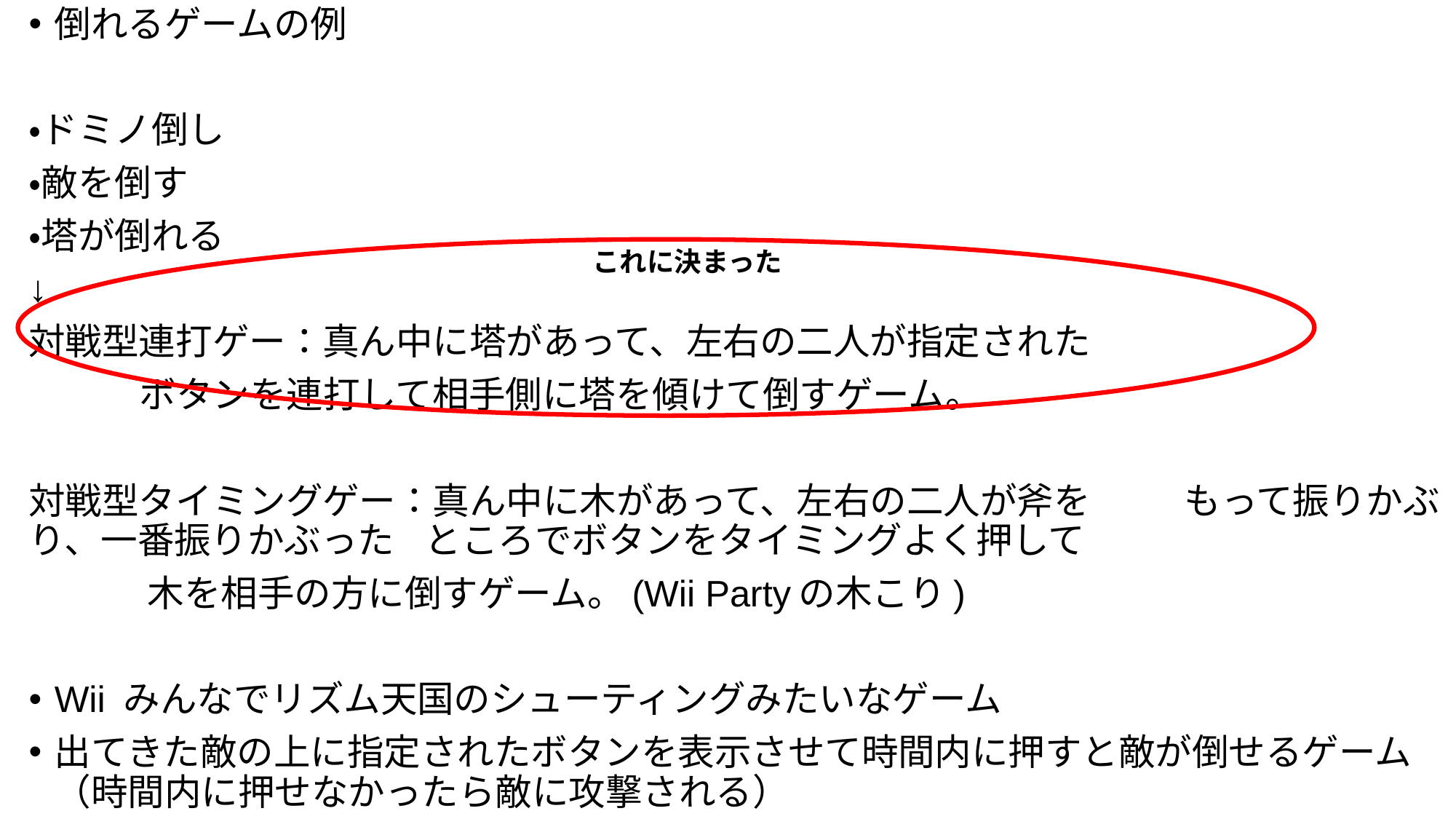

倒れるゲームの例

・ドミノ倒し
・敵を倒す
・塔が倒れる
↓
対戦型連打ゲー：真ん中に塔があって、左右の二人が指定された
			 ボタンを連打して相手側に塔を傾けて倒すゲーム。

対戦型タイミングゲー：真ん中に木があって、左右の二人が斧を					  もって振りかぶり、一番振りかぶった						  ところでボタンをタイミングよく押して
				  木を相手の方に倒すゲーム。(Wii Partyの木こり)

Wii みんなでリズム天国のシューティングみたいなゲーム
出てきた敵の上に指定されたボタンを表示させて時間内に押すと敵が倒せるゲーム（時間内に押せなかったら敵に攻撃される）

これに決まった